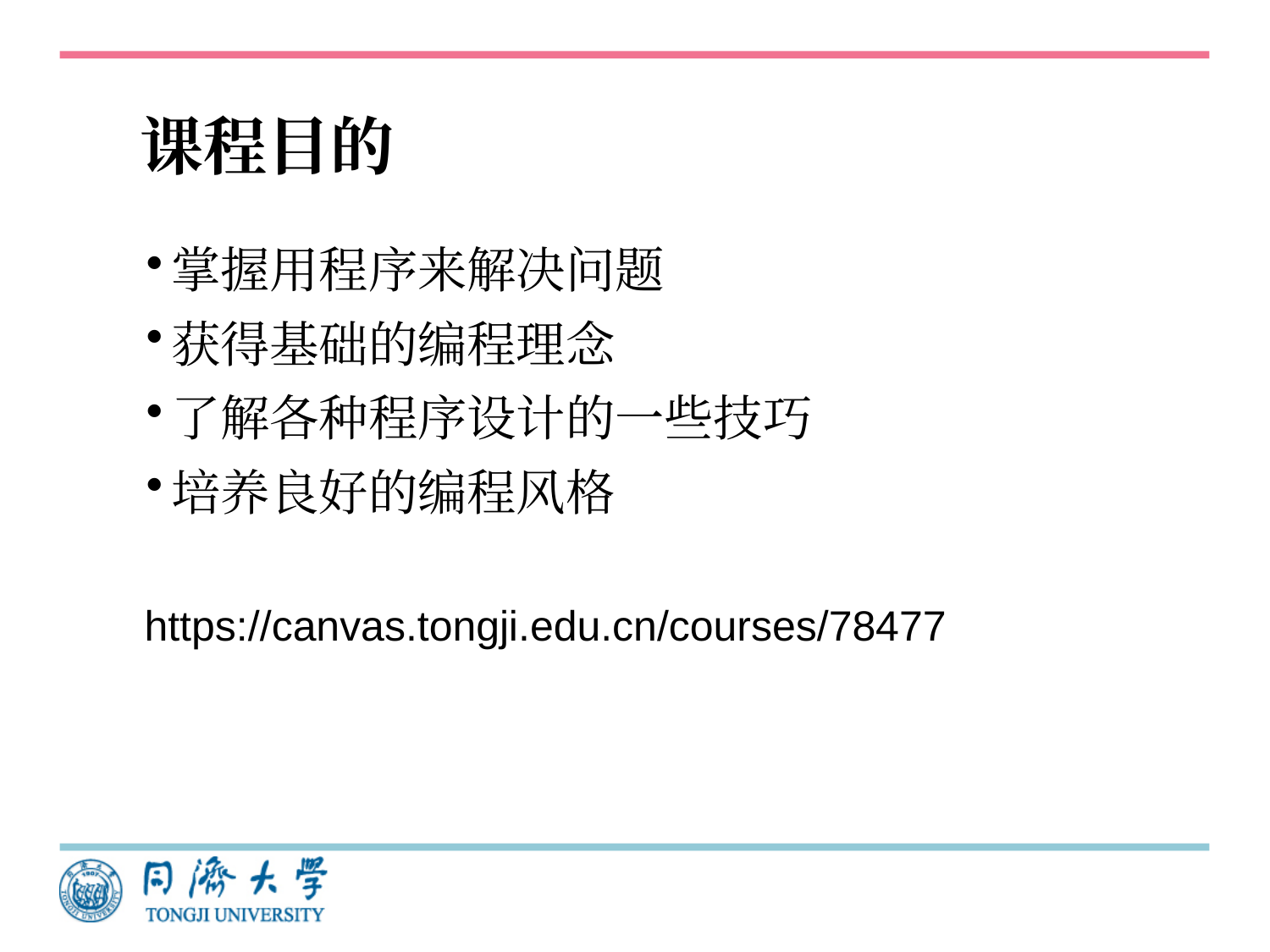

# 课程目的
掌握用程序来解决问题
获得基础的编程理念
了解各种程序设计的一些技巧
培养良好的编程风格

https://canvas.tongji.edu.cn/courses/78477
面向对象程序设计